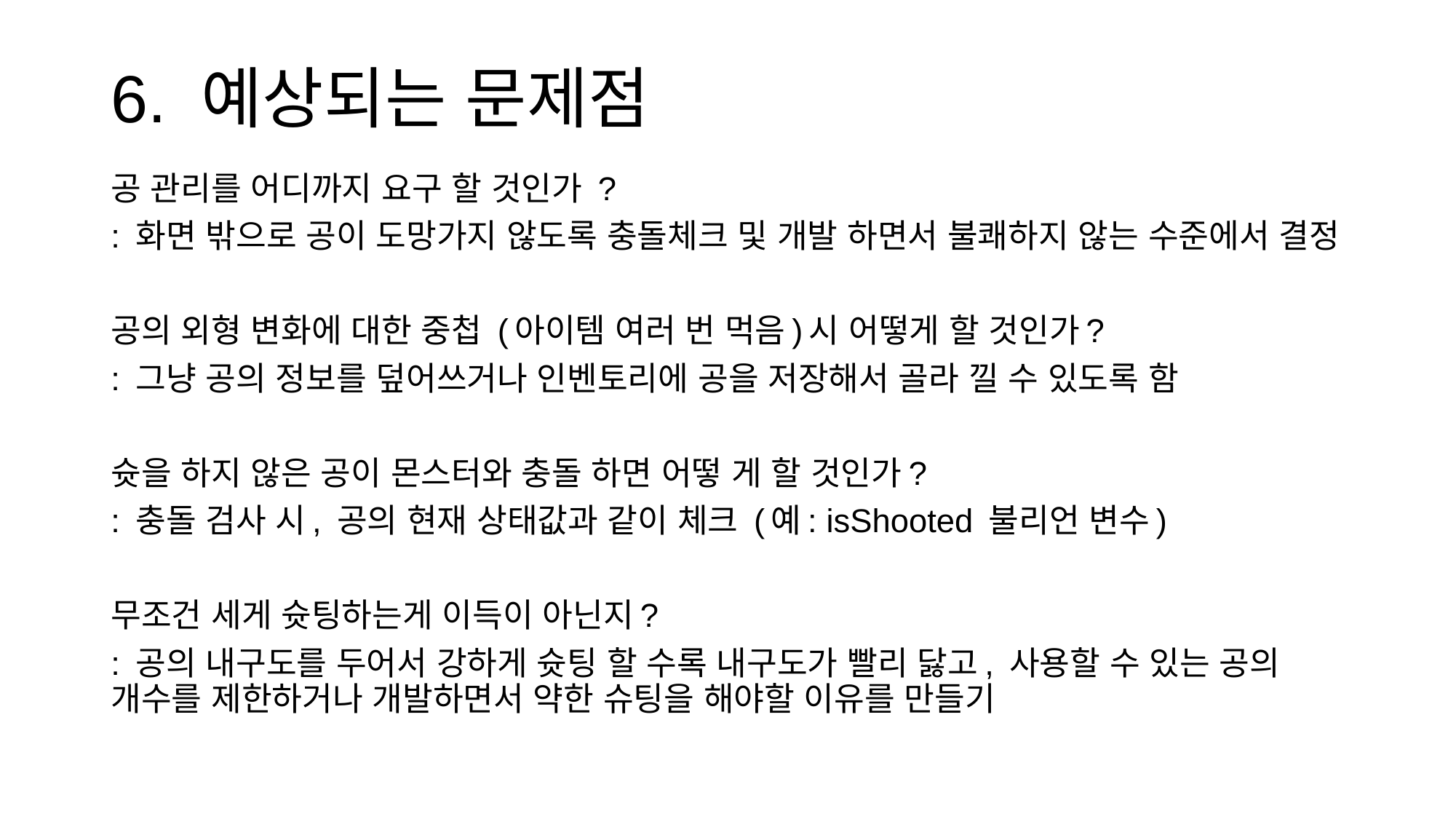

# 6. 예상되는 문제점
공 관리를 어디까지 요구 할 것인가 ?
: 화면 밖으로 공이 도망가지 않도록 충돌체크 및 개발 하면서 불쾌하지 않는 수준에서 결정

공의 외형 변화에 대한 중첩 (아이템 여러 번 먹음)시 어떻게 할 것인가?
: 그냥 공의 정보를 덮어쓰거나 인벤토리에 공을 저장해서 골라 낄 수 있도록 함

슛을 하지 않은 공이 몬스터와 충돌 하면 어떻 게 할 것인가?
: 충돌 검사 시, 공의 현재 상태값과 같이 체크 (예: isShooted 불리언 변수)

무조건 세게 슛팅하는게 이득이 아닌지?
: 공의 내구도를 두어서 강하게 슛팅 할 수록 내구도가 빨리 닳고, 사용할 수 있는 공의 개수를 제한하거나 개발하면서 약한 슈팅을 해야할 이유를 만들기